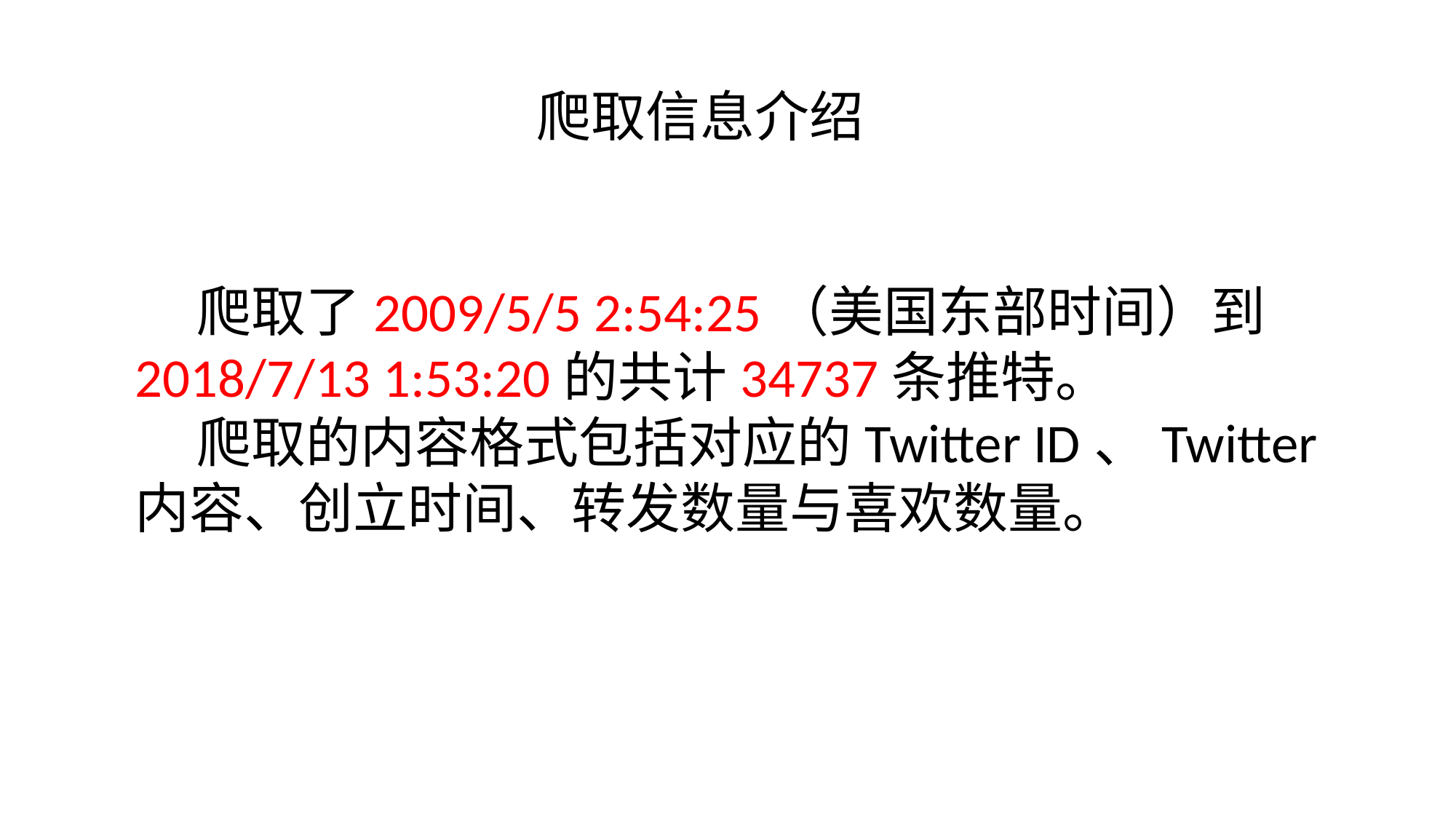

爬取信息介绍
    爬取了2009/5/5 2:54:25（美国东部时间）到2018/7/13 1:53:20的共计34737条推特。
    爬取的内容格式包括对应的Twitter ID、Twitter
内容、创立时间、转发数量与喜欢数量。